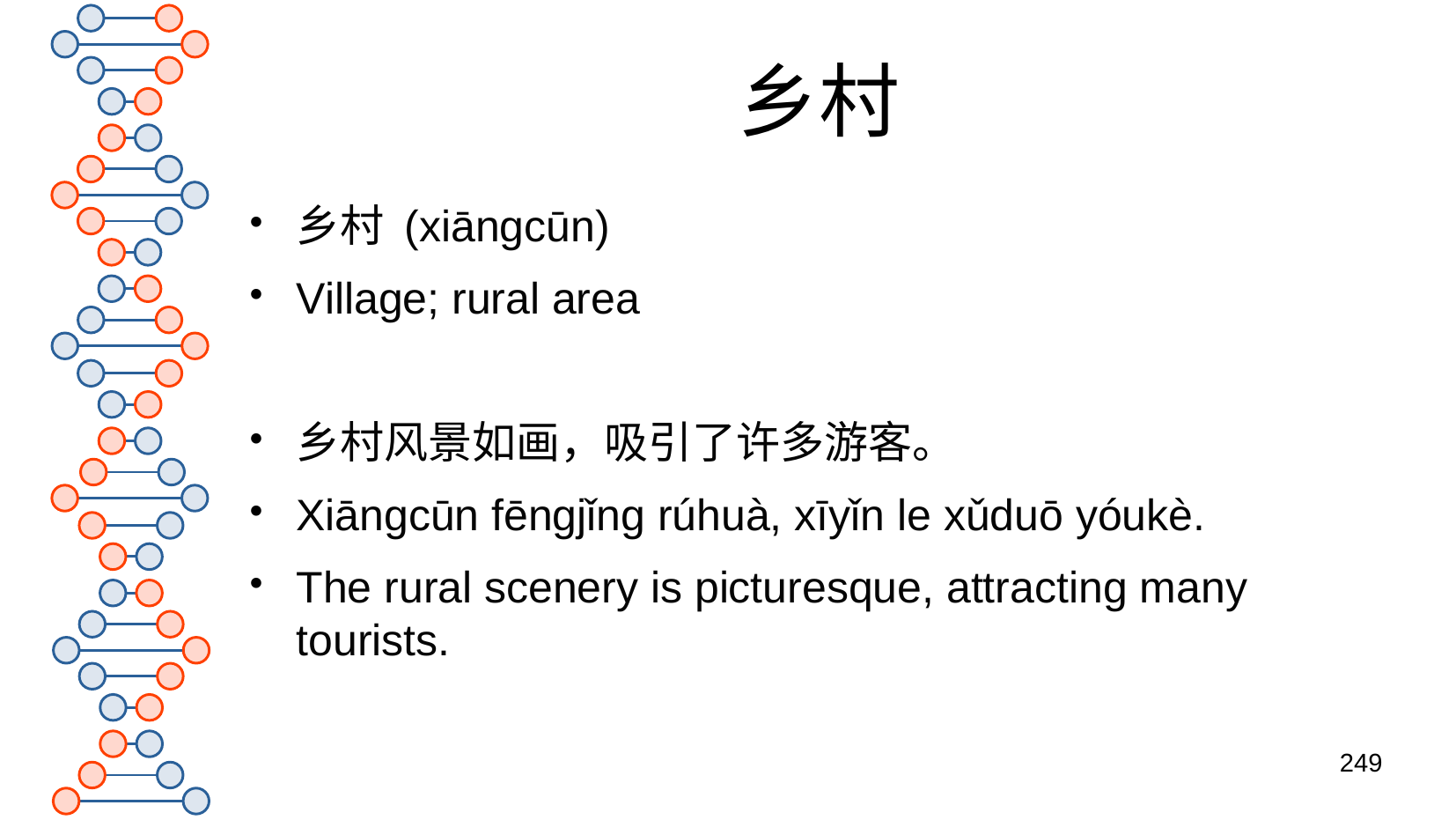

# 乡村
乡村 (xiāngcūn)
Village; rural area

乡村风景如画，吸引了许多游客。
Xiāngcūn fēngjǐng rúhuà, xīyǐn le xǔduō yóukè.
The rural scenery is picturesque, attracting many tourists.

249